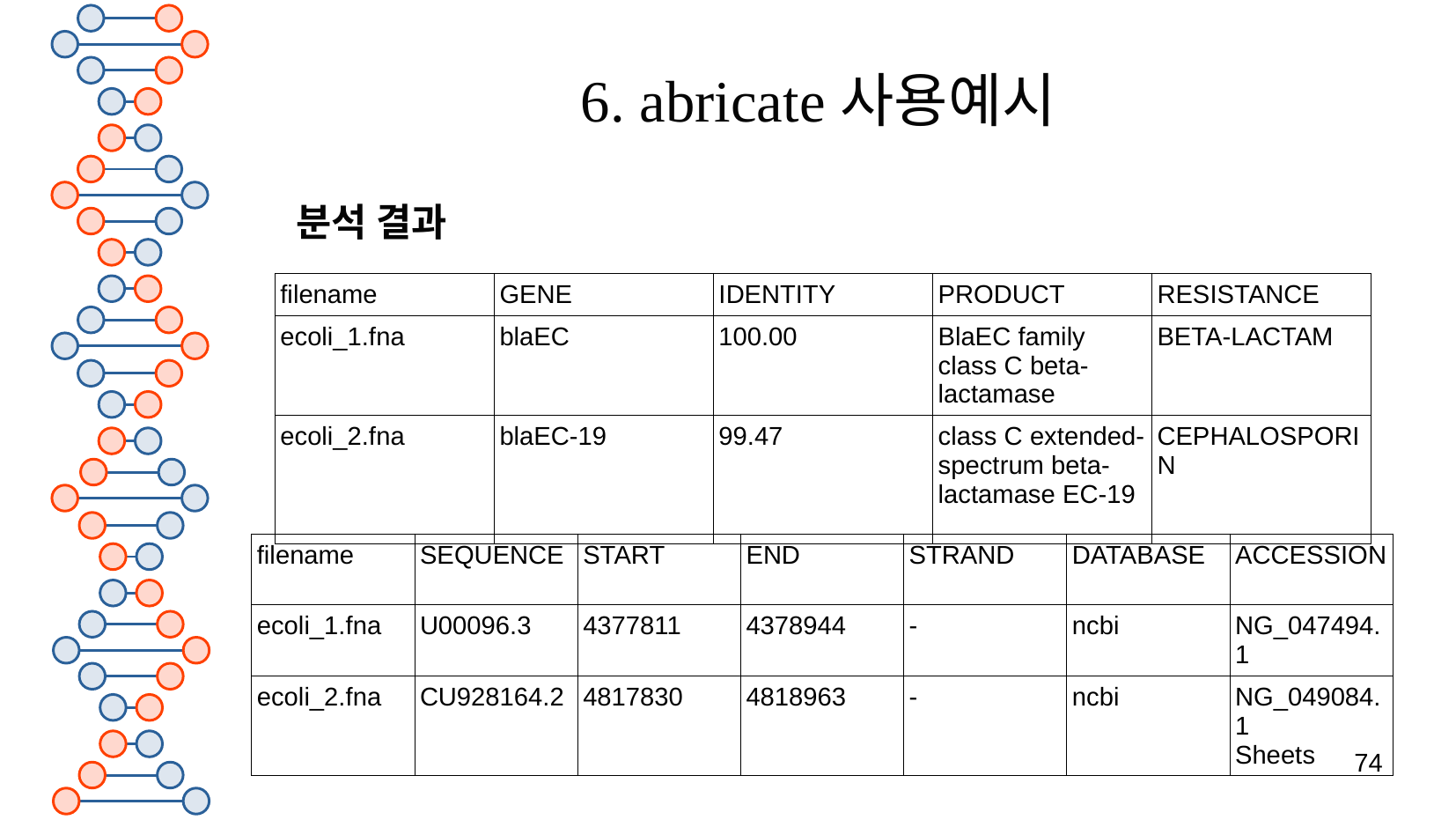

# 6. abricate사용예시
분석 결과

| filename | GENE | IDENTITY | PRODUCT | RESISTANCE |
| --- | --- | --- | --- | --- |
| ecoli\_1.fna | blaEC | 100.00 | BlaEC family class C beta-lactamase | BETA-LACTAM |
| ecoli\_2.fna | blaEC-19 | 99.47 | class C extended-spectrum beta-lactamase EC-19 | CEPHALOSPORIN |
| filename | SEQUENCE | START | END | STRAND | DATABASE | ACCESSION |
| --- | --- | --- | --- | --- | --- | --- |
| ecoli\_1.fna | U00096.3 | 4377811 | 4378944 | - | ncbi | NG\_047494.1 |
| ecoli\_2.fna | CU928164.2 | 4817830 | 4818963 | - | ncbi | NG\_049084.1 Sheets |
74